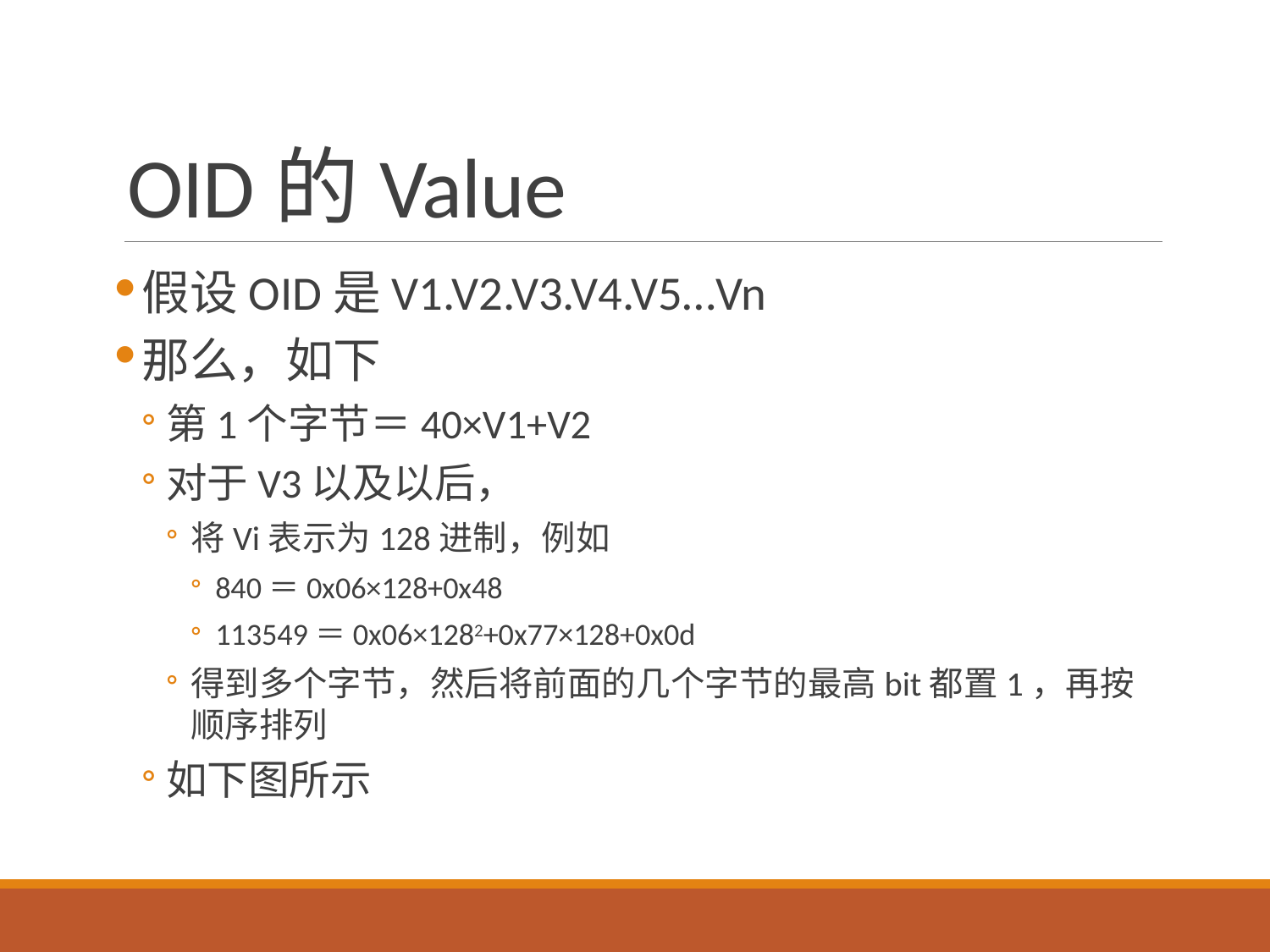

# OID的Value
假设OID是V1.V2.V3.V4.V5…Vn
那么，如下
第1个字节＝40×V1+V2
对于V3以及以后，
将Vi表示为128进制，例如
840＝0x06×128+0x48
113549＝0x06×1282+0x77×128+0x0d
得到多个字节，然后将前面的几个字节的最高bit都置1，再按顺序排列
如下图所示
58